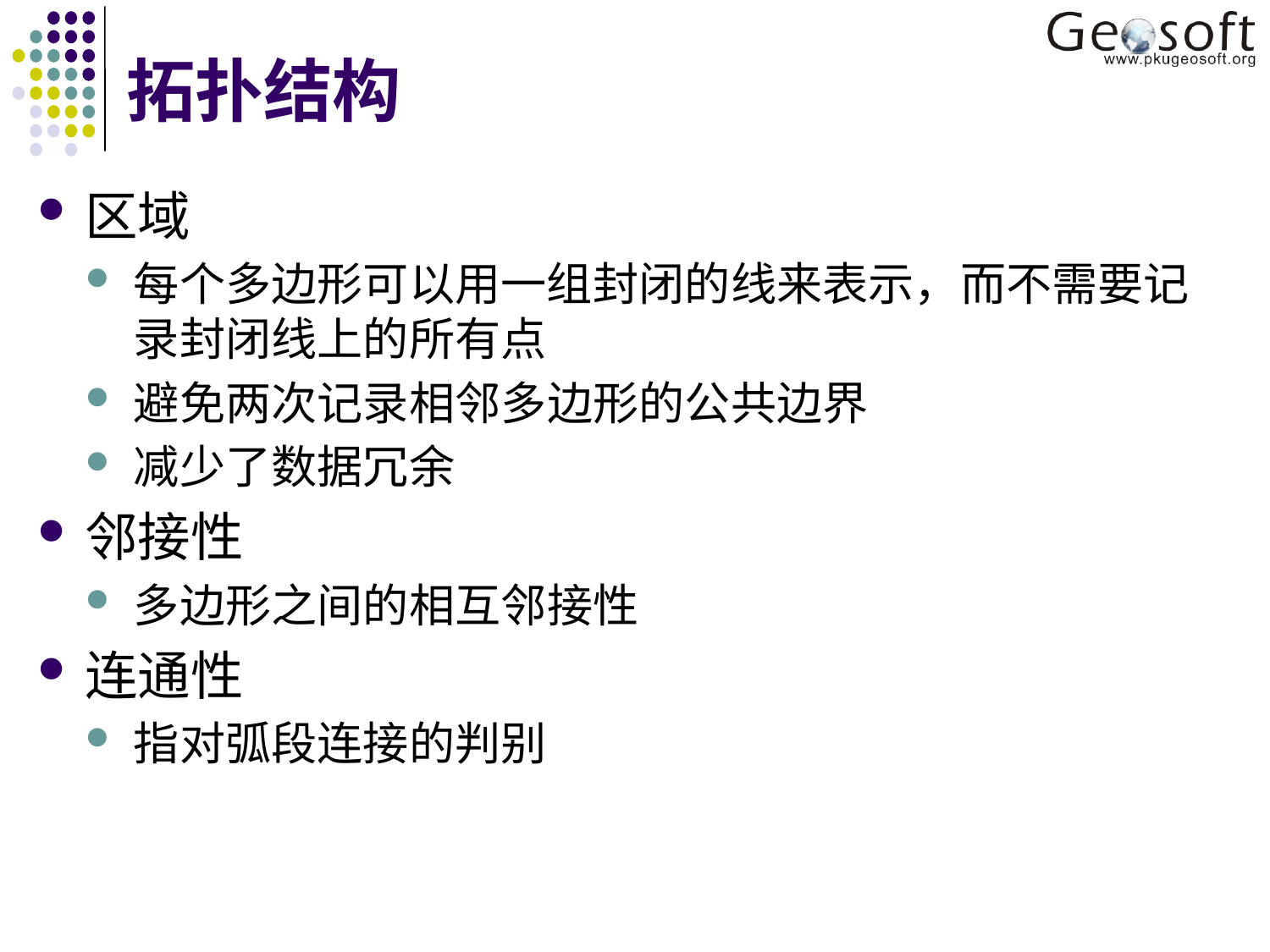

# 拓扑结构
区域
每个多边形可以用一组封闭的线来表示，而不需要记录封闭线上的所有点
避免两次记录相邻多边形的公共边界
减少了数据冗余
邻接性
多边形之间的相互邻接性
连通性
指对弧段连接的判别